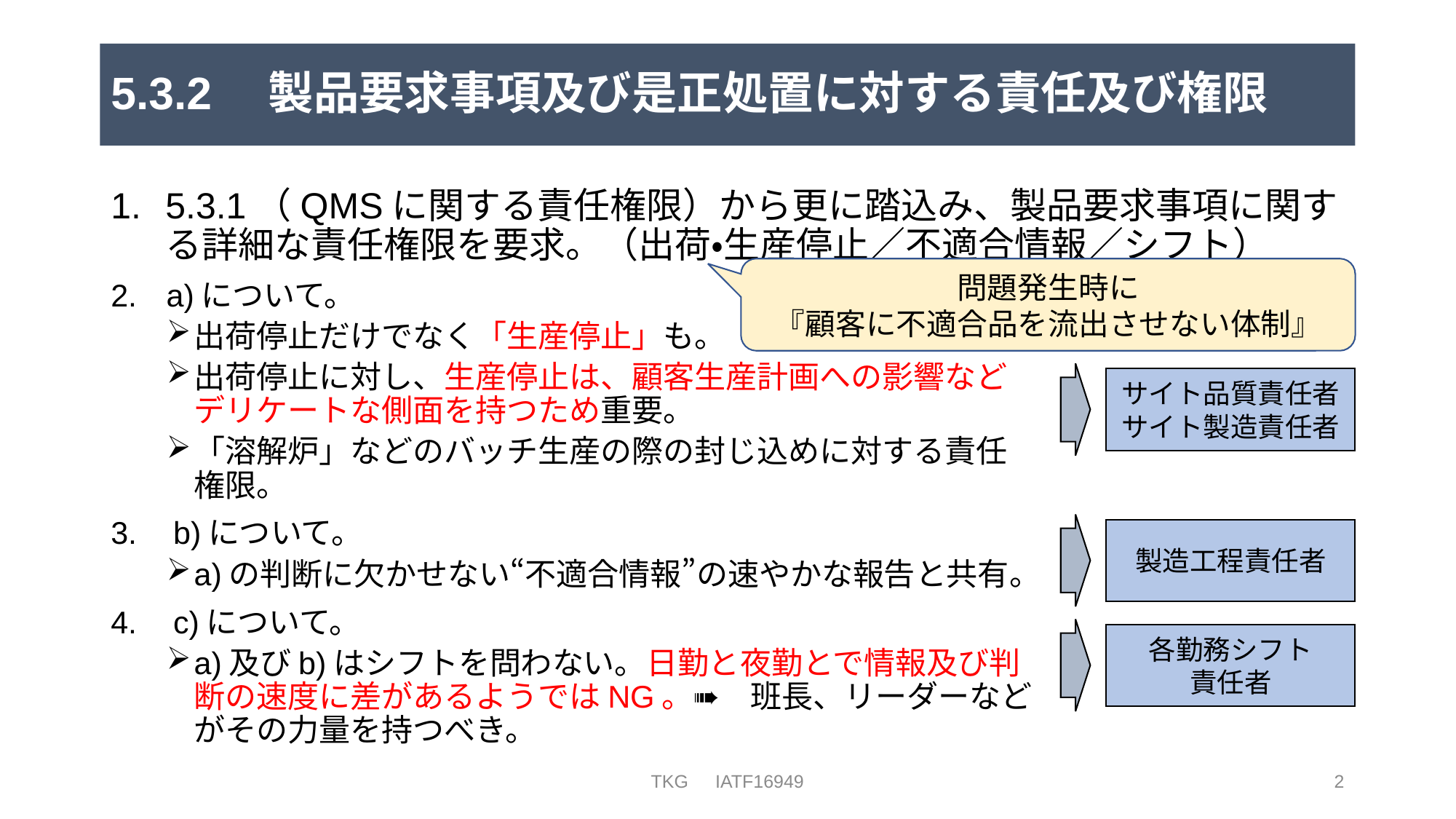

# 5.3.2　製品要求事項及び是正処置に対する責任及び権限
5.3.1（QMSに関する責任権限）から更に踏込み、製品要求事項に関する詳細な責任権限を要求。（出荷・生産停止／不適合情報／シフト）

問題発生時に
『顧客に不適合品を流出させない体制』
a)について。
出荷停止だけでなく「生産停止」も。
出荷停止に対し、生産停止は、顧客生産計画への影響などデリケートな側面を持つため重要。
「溶解炉」などのバッチ生産の際の封じ込めに対する責任権限。
b)について。
a)の判断に欠かせない“不適合情報”の速やかな報告と共有。
c)について。
a)及びb)はシフトを問わない。日勤と夜勤とで情報及び判断の速度に差があるようではNG。➠　班長、リーダーなどがその力量を持つべき。

サイト品質責任者
サイト製造責任者

製造工程責任者

各勤務シフト
責任者
TKG　IATF16949
2